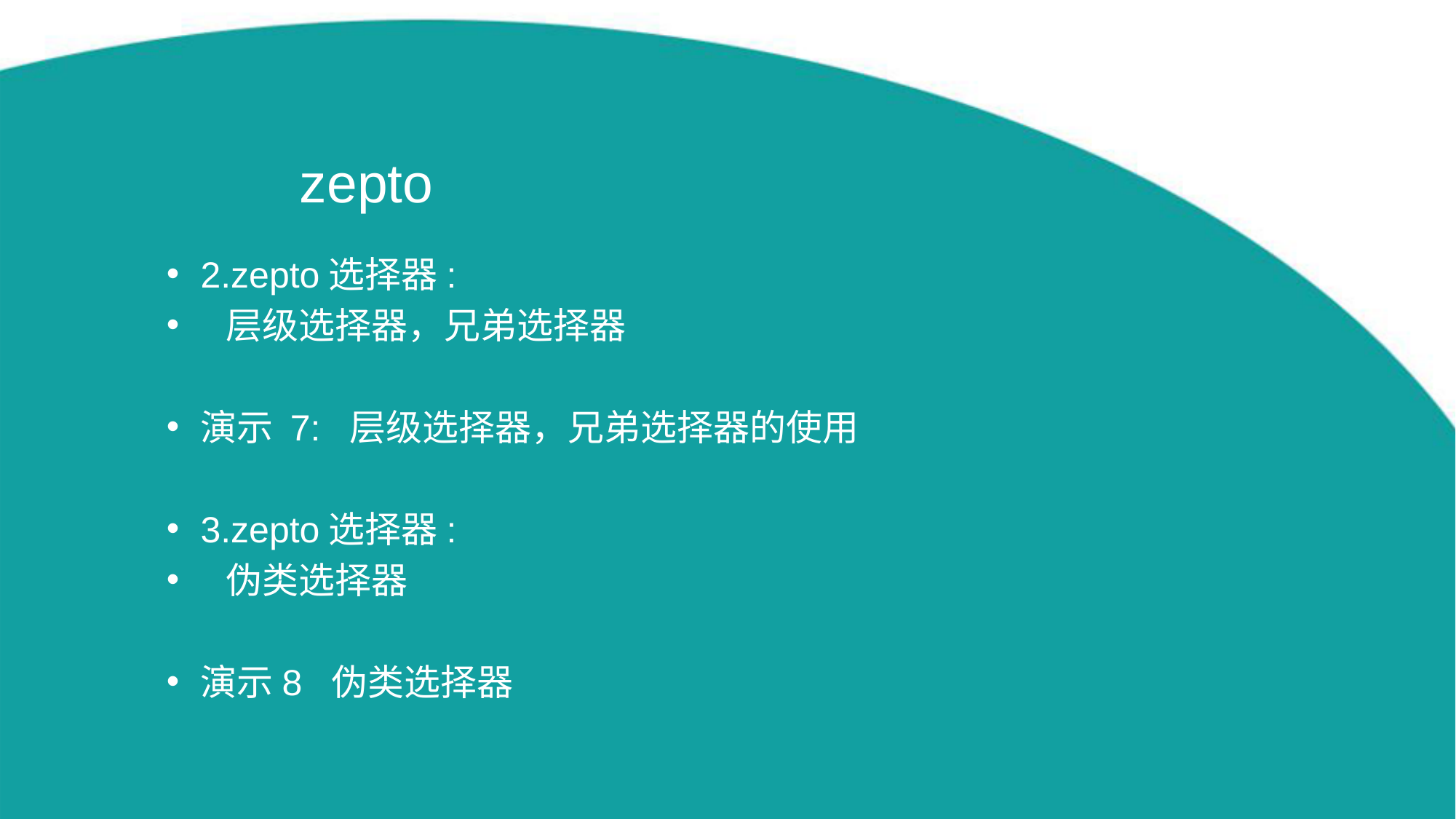

# zepto
2.zepto选择器:
  层级选择器，兄弟选择器

演示 7:  层级选择器，兄弟选择器的使用

3.zepto选择器:
  伪类选择器

演示8  伪类选择器